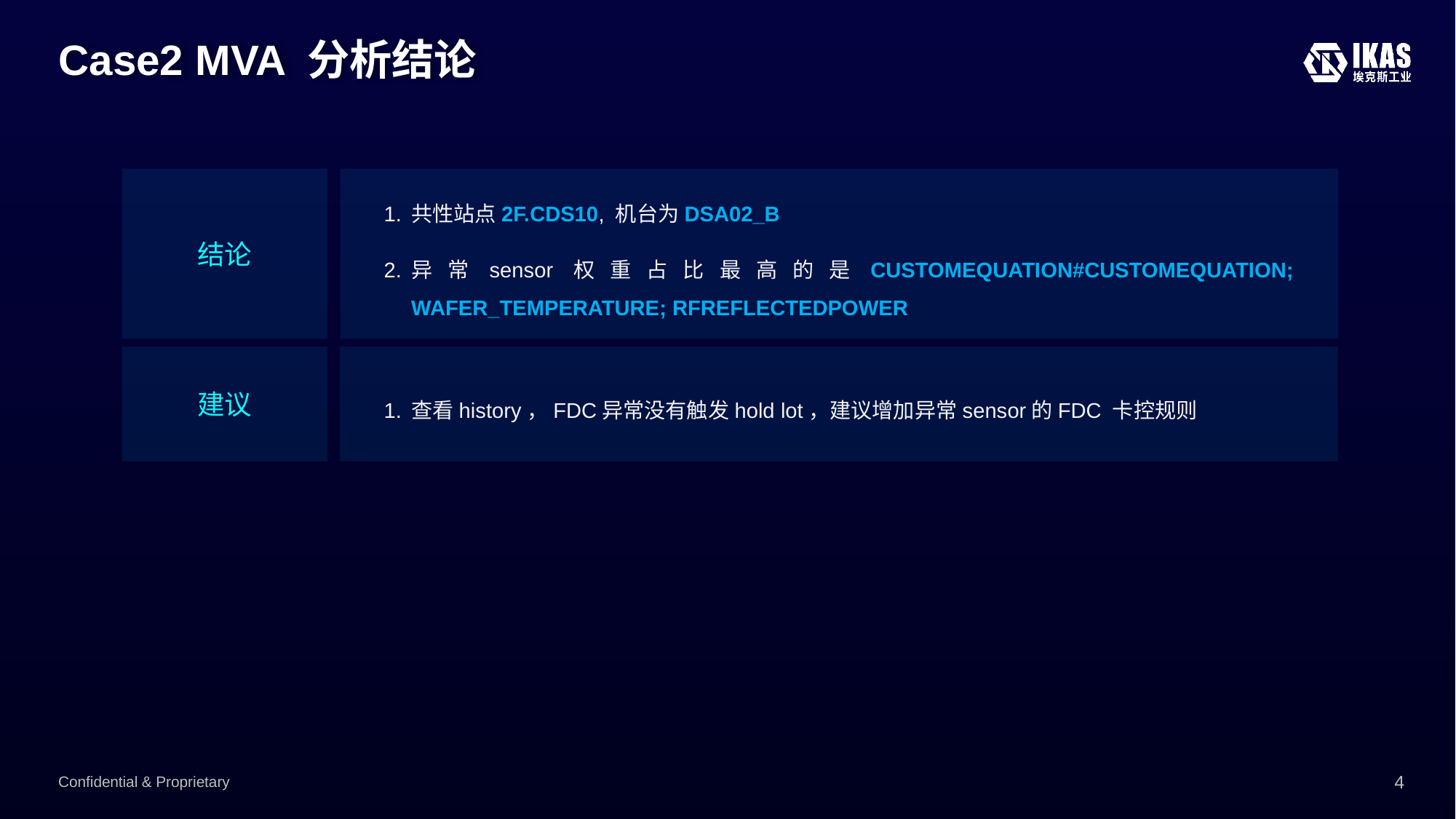

# Case2 MVA 分析结论
结论

共性站点2F.CDS10, 机台为DSA02_B
异常sensor权重占比最高的是CUSTOMEQUATION#CUSTOMEQUATION; WAFER_TEMPERATURE; RFREFLECTEDPOWER

建议
查看history，FDC异常没有触发hold lot，建议增加异常sensor的FDC 卡控规则